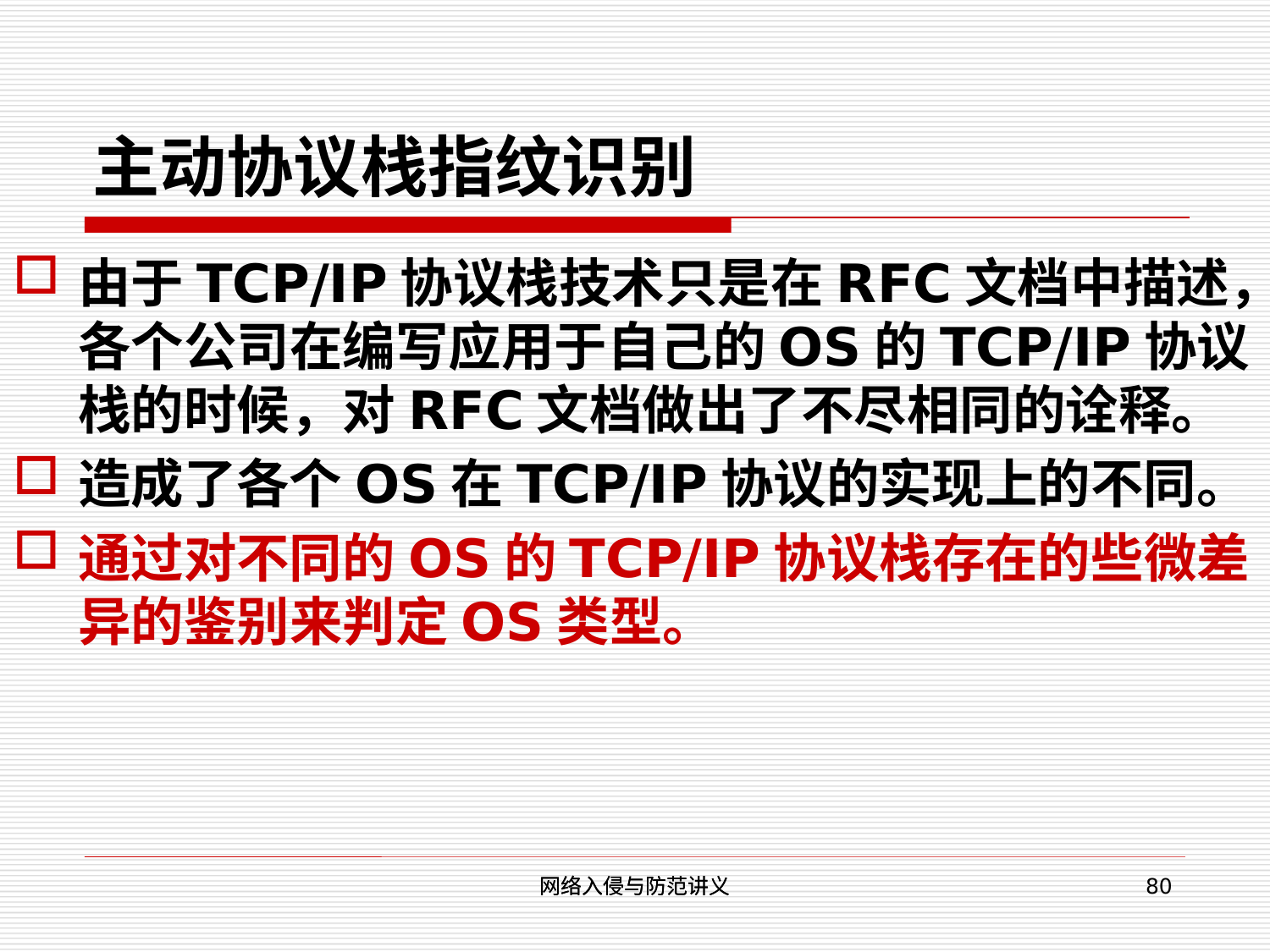

# 主动协议栈指纹识别
由于TCP/IP协议栈技术只是在RFC文档中描述，各个公司在编写应用于自己的OS的TCP/IP协议栈的时候，对RFC文档做出了不尽相同的诠释。
造成了各个OS在TCP/IP协议的实现上的不同。
通过对不同的OS的TCP/IP协议栈存在的些微差异的鉴别来判定OS类型。

网络入侵与防范讲义
网络入侵与防范讲义
80
80